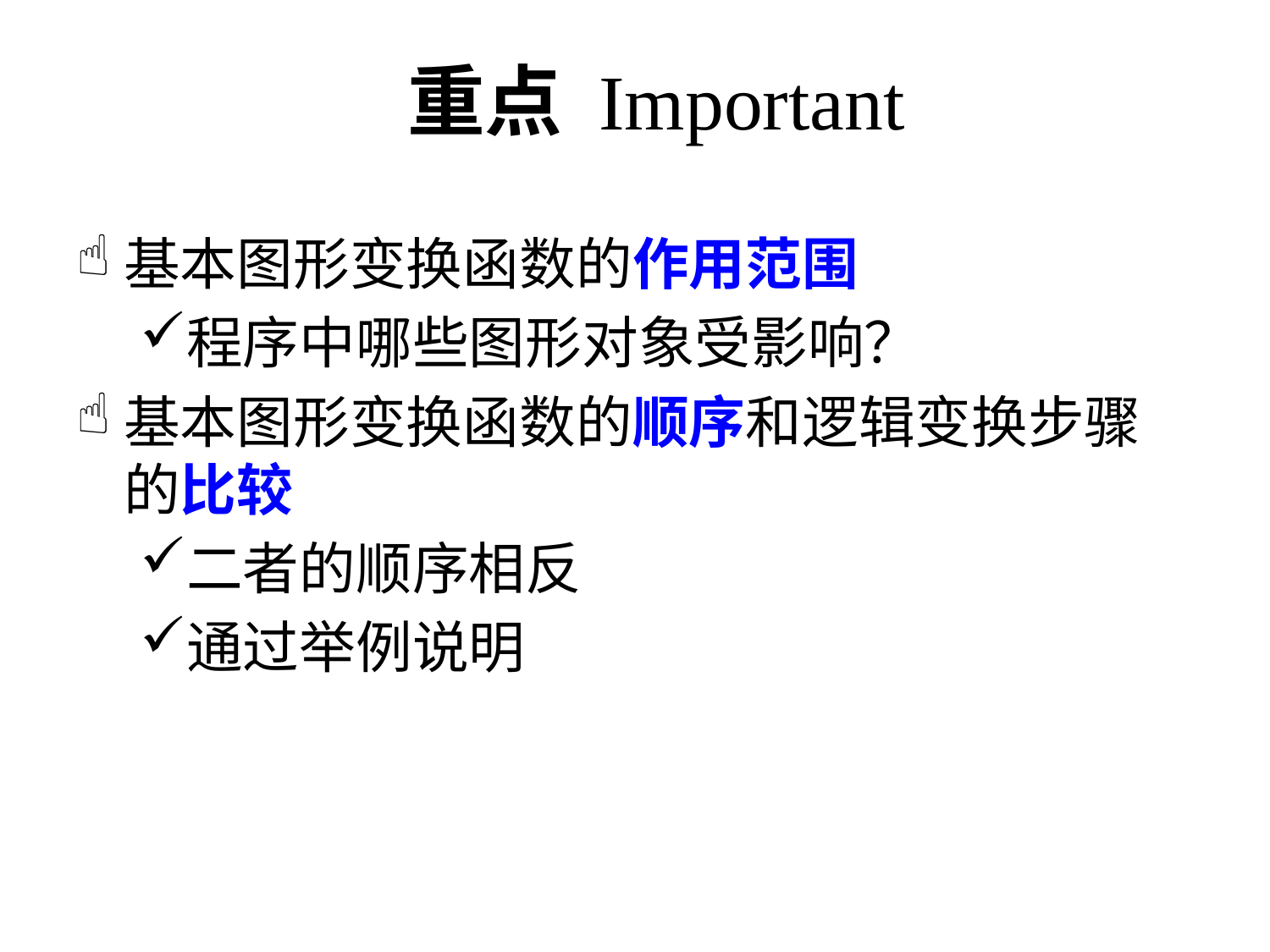

# 重点 Important
基本图形变换函数的作用范围
程序中哪些图形对象受影响？
基本图形变换函数的顺序和逻辑变换步骤的比较
二者的顺序相反
通过举例说明